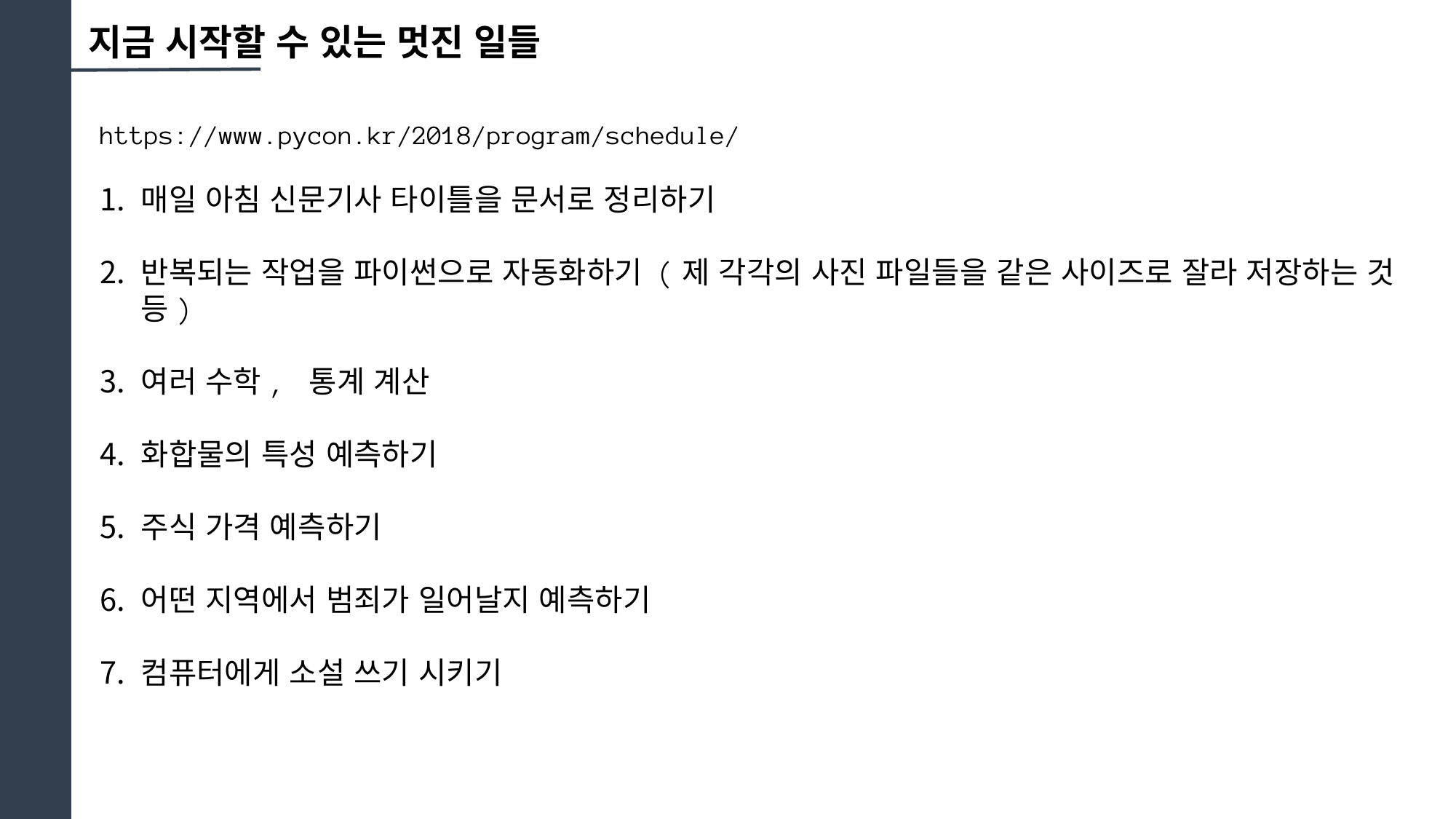

지금 시작할 수 있는 멋진 일들
https://www.pycon.kr/2018/program/schedule/
매일 아침 신문기사 타이틀을 문서로 정리하기

반복되는 작업을 파이썬으로 자동화하기 (제 각각의 사진 파일들을 같은 사이즈로 잘라 저장하는 것 등)

여러 수학, 통계 계산

화합물의 특성 예측하기

주식 가격 예측하기

어떤 지역에서 범죄가 일어날지 예측하기

컴퓨터에게 소설 쓰기 시키기